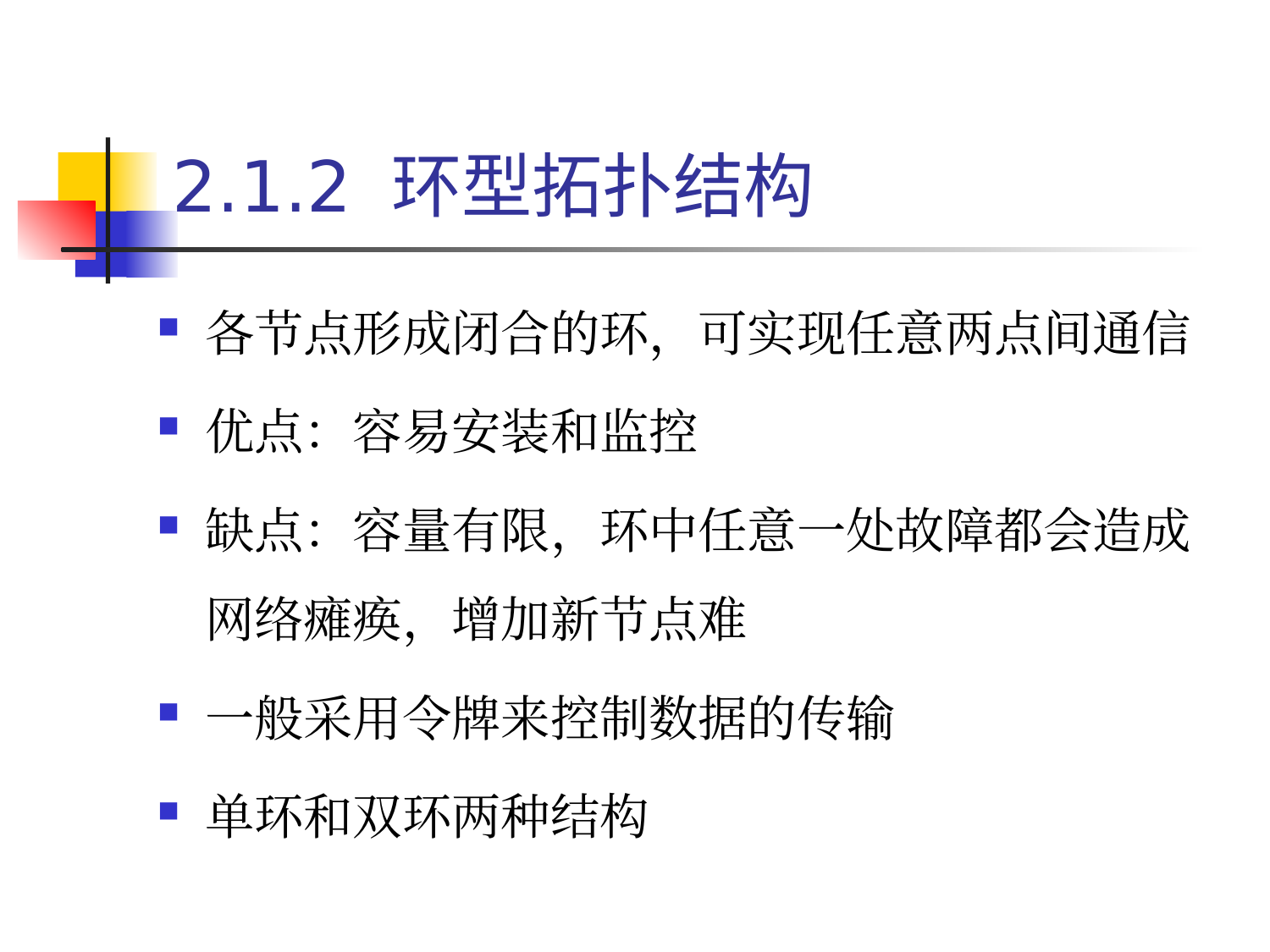

# 2.1.2 环型拓扑结构
各节点形成闭合的环，可实现任意两点间通信
优点：容易安装和监控
缺点：容量有限，环中任意一处故障都会造成网络瘫痪，增加新节点难
一般采用令牌来控制数据的传输
单环和双环两种结构